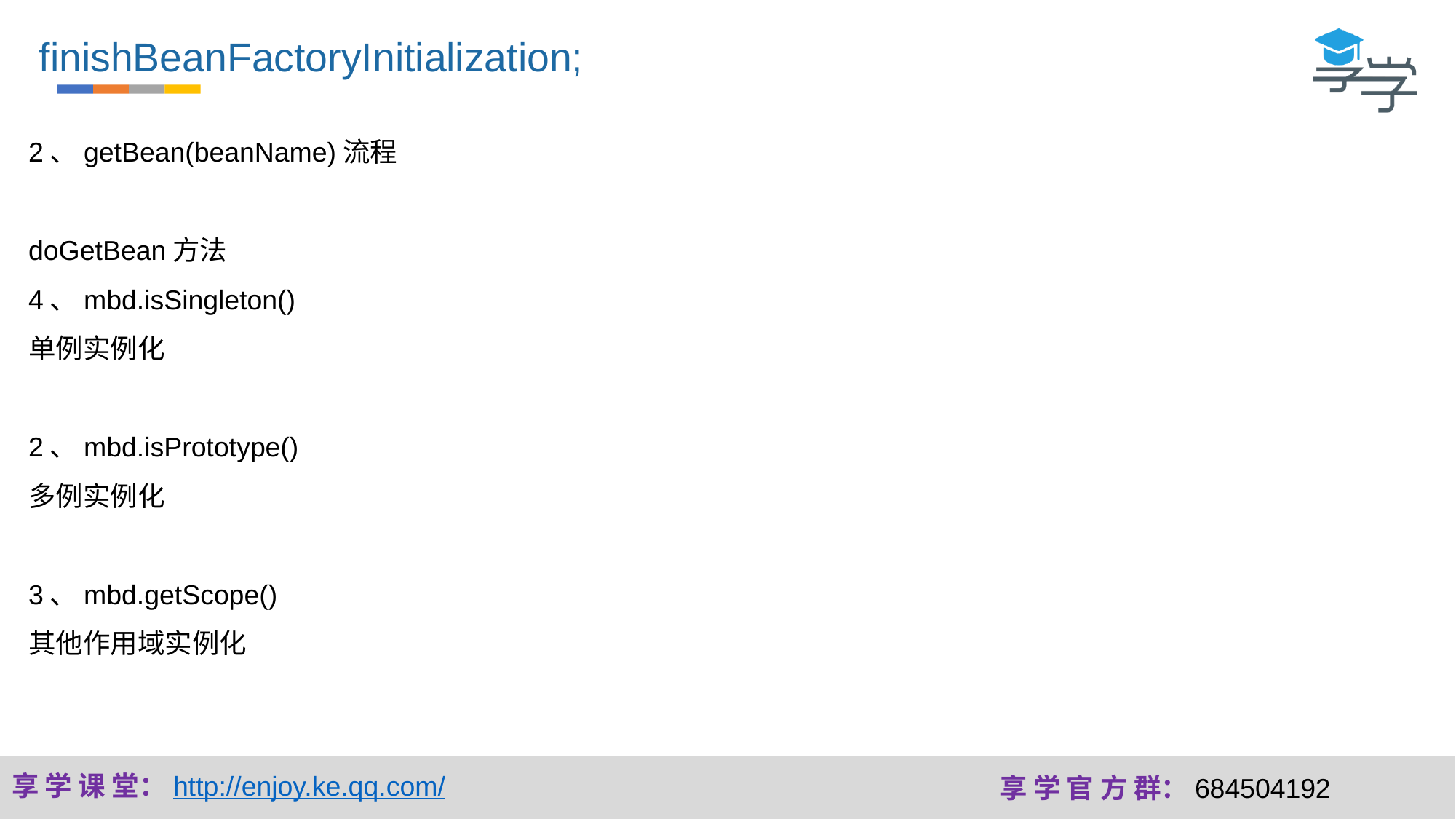

finishBeanFactoryInitialization;

2、getBean(beanName)流程

doGetBean方法
4、mbd.isSingleton()
单例实例化

2、mbd.isPrototype()
多例实例化

3、mbd.getScope()
其他作用域实例化